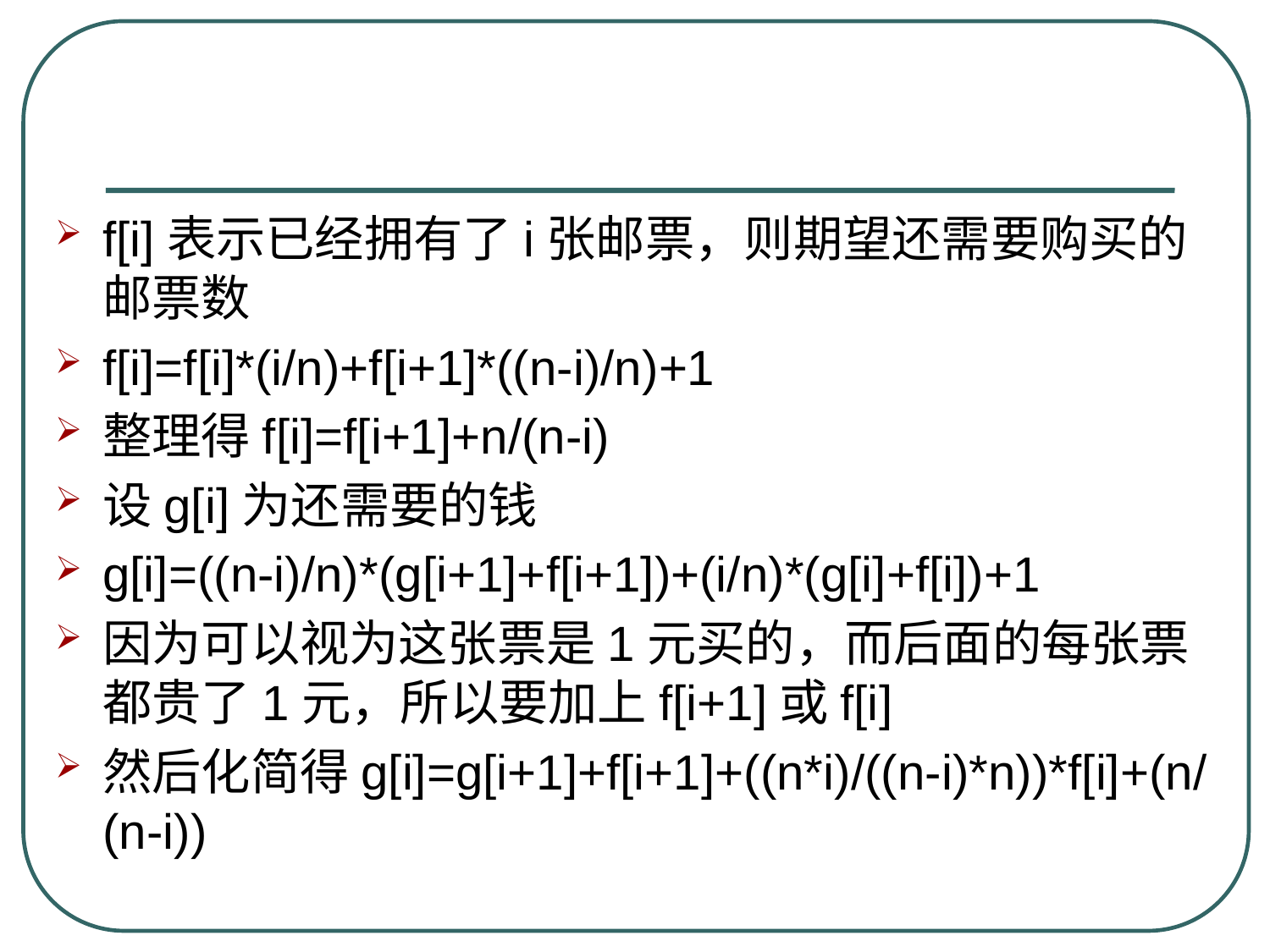

#
f[i]表示已经拥有了i张邮票，则期望还需要购买的邮票数
f[i]=f[i]*(i/n)+f[i+1]*((n-i)/n)+1
整理得f[i]=f[i+1]+n/(n-i)
设g[i]为还需要的钱
g[i]=((n-i)/n)*(g[i+1]+f[i+1])+(i/n)*(g[i]+f[i])+1
因为可以视为这张票是1元买的，而后面的每张票都贵了1元，所以要加上f[i+1]或f[i]
然后化简得g[i]=g[i+1]+f[i+1]+((n*i)/((n-i)*n))*f[i]+(n/(n-i))